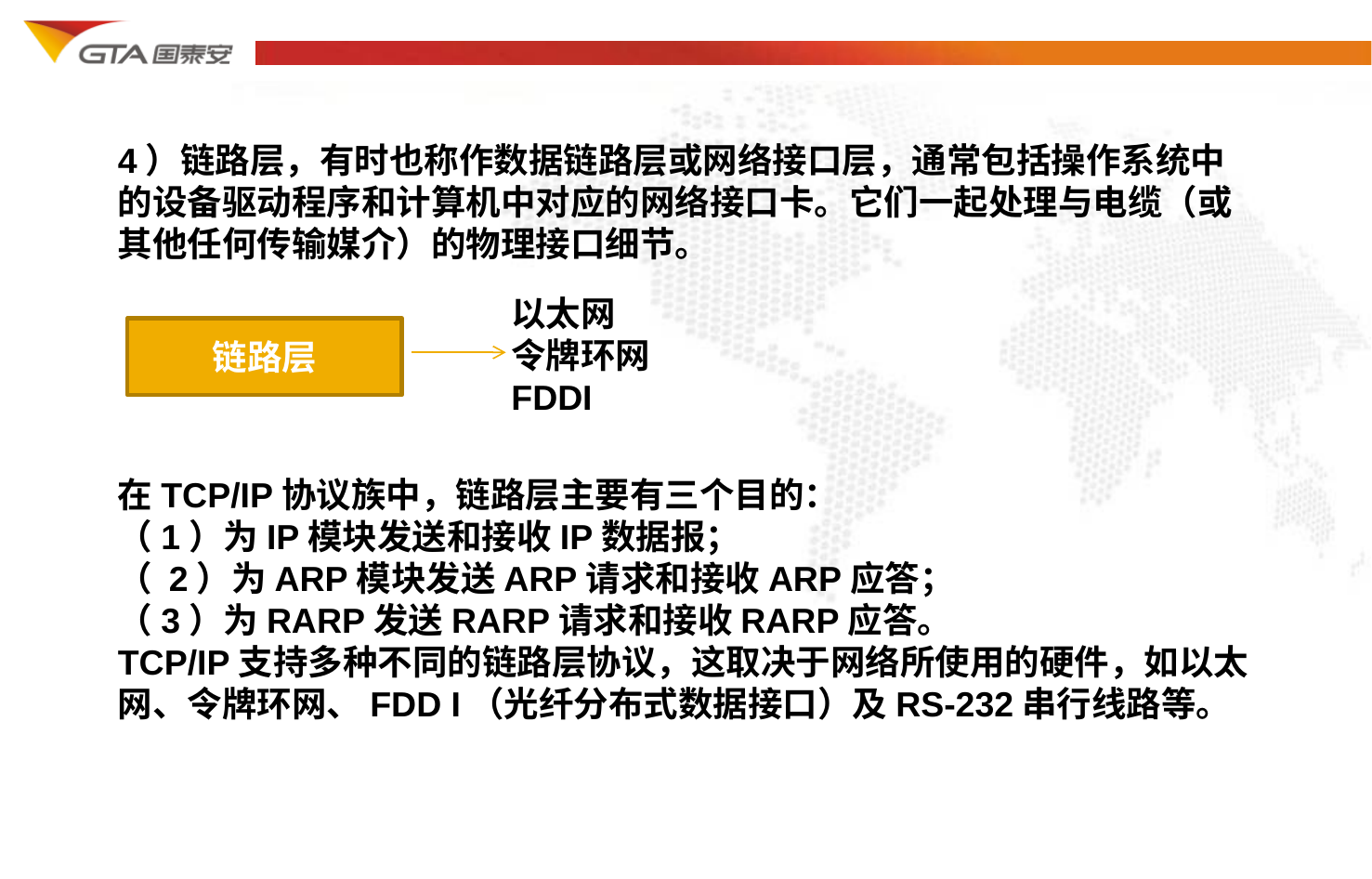

4）链路层，有时也称作数据链路层或网络接口层，通常包括操作系统中的设备驱动程序和计算机中对应的网络接口卡。它们一起处理与电缆（或其他任何传输媒介）的物理接口细节。

在TCP/IP协议族中，链路层主要有三个目的：
（1）为IP模块发送和接收IP数据报；
（ 2）为ARP模块发送ARP请求和接收ARP应答；
（3）为RARP发送RARP请求和接收RARP应答。
TCP/IP支持多种不同的链路层协议，这取决于网络所使用的硬件，如以太网、令牌环网、FDD I（光纤分布式数据接口）及RS-232串行线路等。
以太网
令牌环网
FDDI
链路层